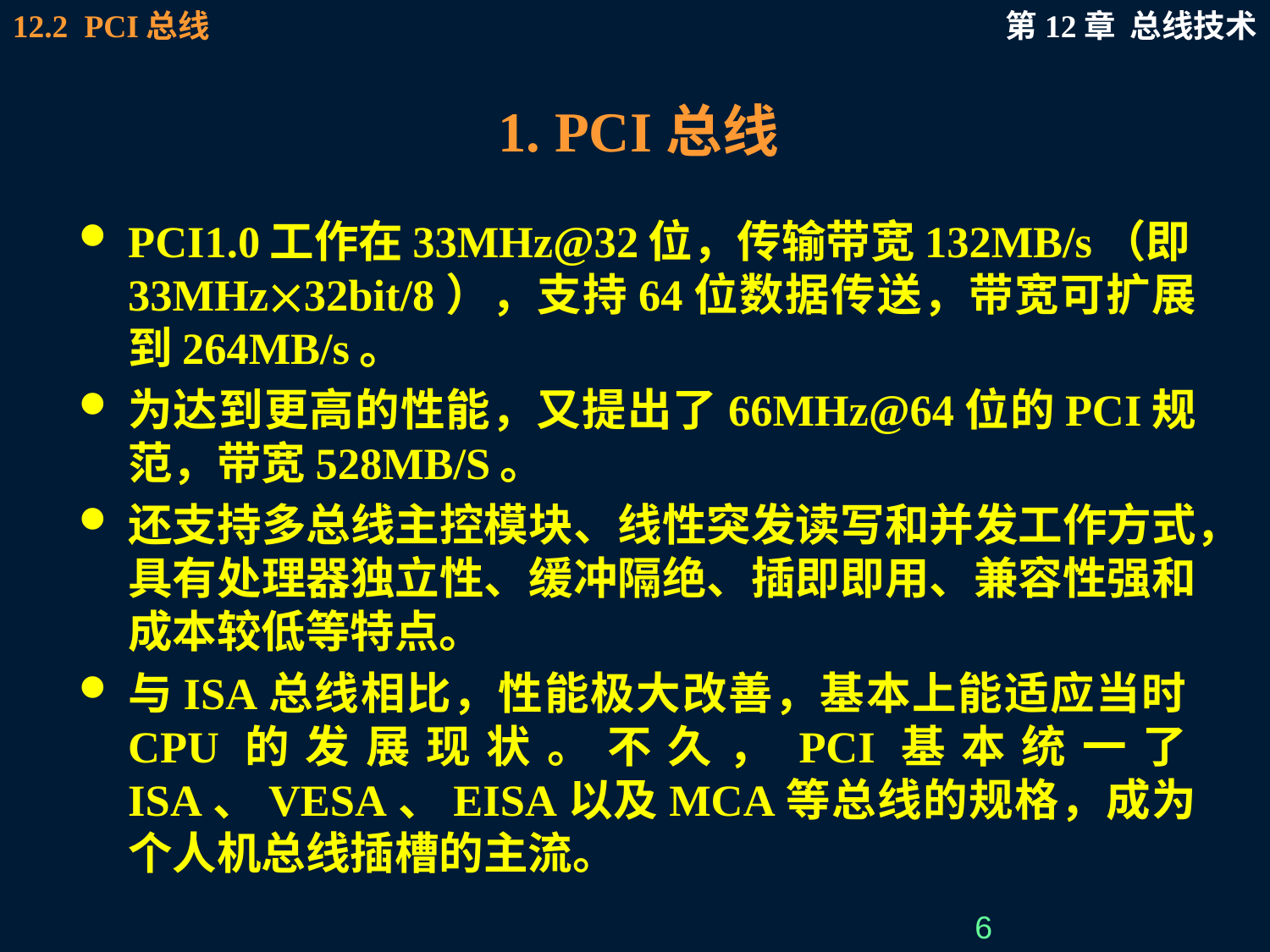

# 1. PCI总线
PCI1.0工作在33MHz@32位，传输带宽132MB/s（即33MHz×32bit/8），支持64位数据传送，带宽可扩展到264MB/s。
为达到更高的性能，又提出了66MHz@64位的PCI规范，带宽528MB/S。
还支持多总线主控模块、线性突发读写和并发工作方式，具有处理器独立性、缓冲隔绝、插即即用、兼容性强和成本较低等特点。
与ISA总线相比，性能极大改善，基本上能适应当时CPU的发展现状。不久，PCI基本统一了ISA、VESA、EISA以及MCA等总线的规格，成为个人机总线插槽的主流。